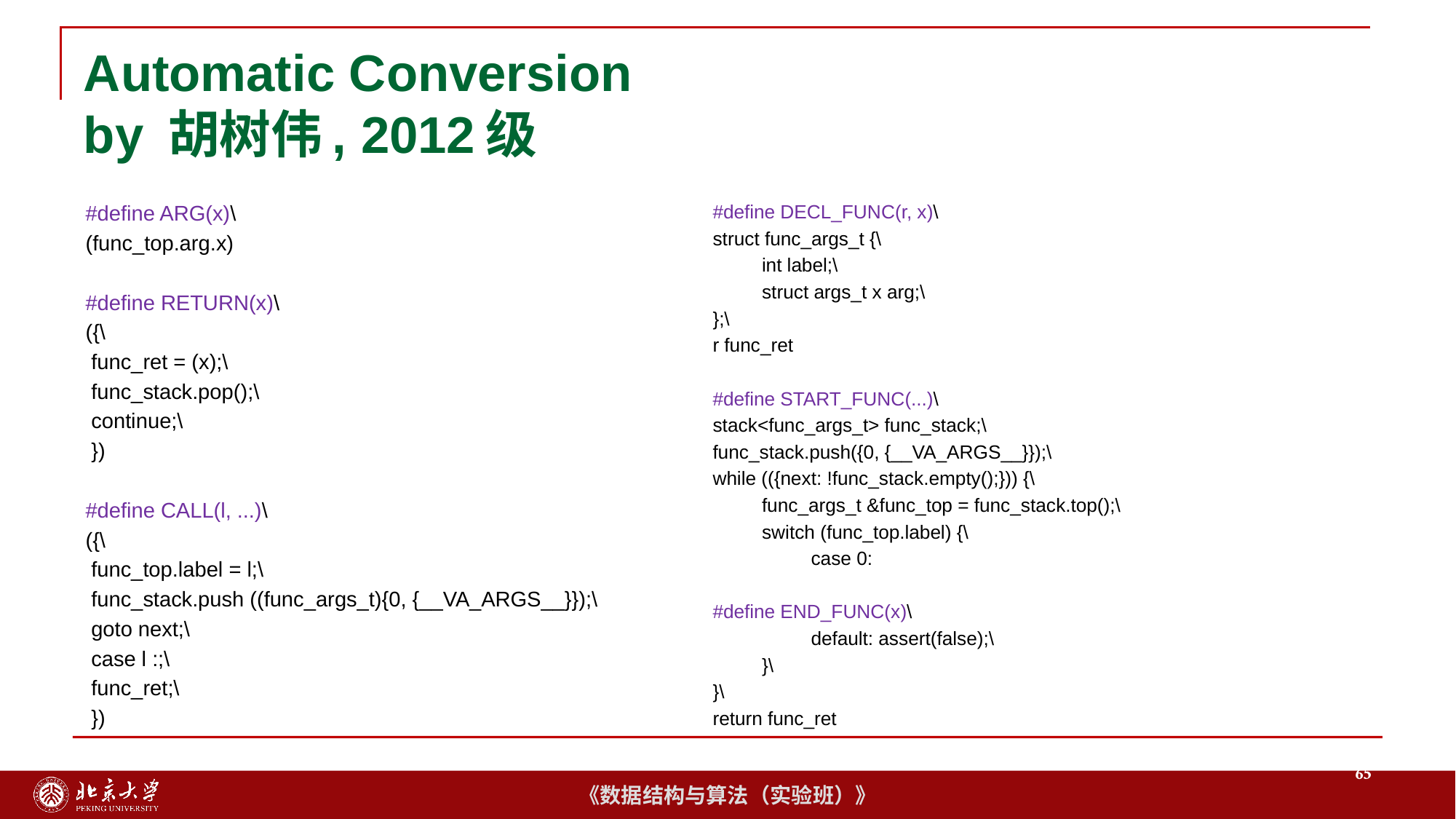

# Automatic Conversion by 胡树伟, 2012级
#define ARG(x)\
(func_top.arg.x)

#define RETURN(x)\
({\
 func_ret = (x);\
 func_stack.pop();\
 continue;\
 })

#define CALL(l, ...)\
({\
 func_top.label = l;\
 func_stack.push ((func_args_t){0, {__VA_ARGS__}});\
 goto next;\
 case l :;\
 func_ret;\
 })

#define DECL_FUNC(r, x)\
struct func_args_t {\
	int label;\
	struct args_t x arg;\
};\
r func_ret

#define START_FUNC(...)\
stack<func_args_t> func_stack;\
func_stack.push({0, {__VA_ARGS__}});\
while (({next: !func_stack.empty();})) {\
	func_args_t &func_top = func_stack.top();\
	switch (func_top.label) {\
		case 0:

#define END_FUNC(x)\
		default: assert(false);\
	}\
}\
return func_ret

65